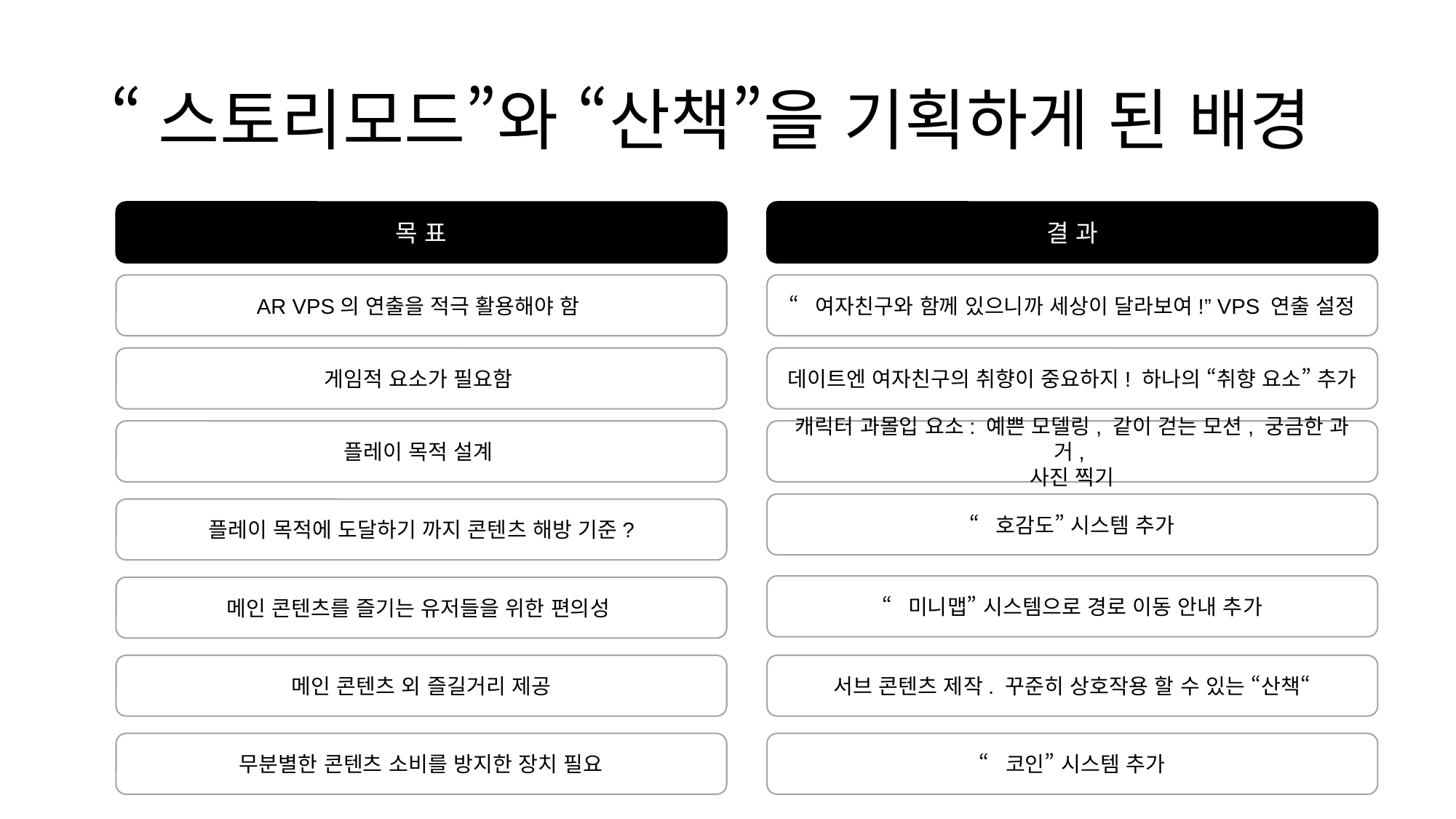

# “스토리모드”와 “산책”을 기획하게 된 배경
목 표
결 과
AR VPS의 연출을 적극 활용해야 함
“여자친구와 함께 있으니까 세상이 달라보여!” VPS 연출 설정
게임적 요소가 필요함
데이트엔 여자친구의 취향이 중요하지! 하나의 “취향 요소” 추가
플레이 목적 설계
캐릭터 과몰입 요소: 예쁜 모델링, 같이 걷는 모션, 궁금한 과거,
사진 찍기
“호감도” 시스템 추가
플레이 목적에 도달하기 까지 콘텐츠 해방 기준?
“미니맵” 시스템으로 경로 이동 안내 추가
메인 콘텐츠를 즐기는 유저들을 위한 편의성
메인 콘텐츠 외 즐길거리 제공
서브 콘텐츠 제작. 꾸준히 상호작용 할 수 있는 “산책“
무분별한 콘텐츠 소비를 방지한 장치 필요
“코인” 시스템 추가